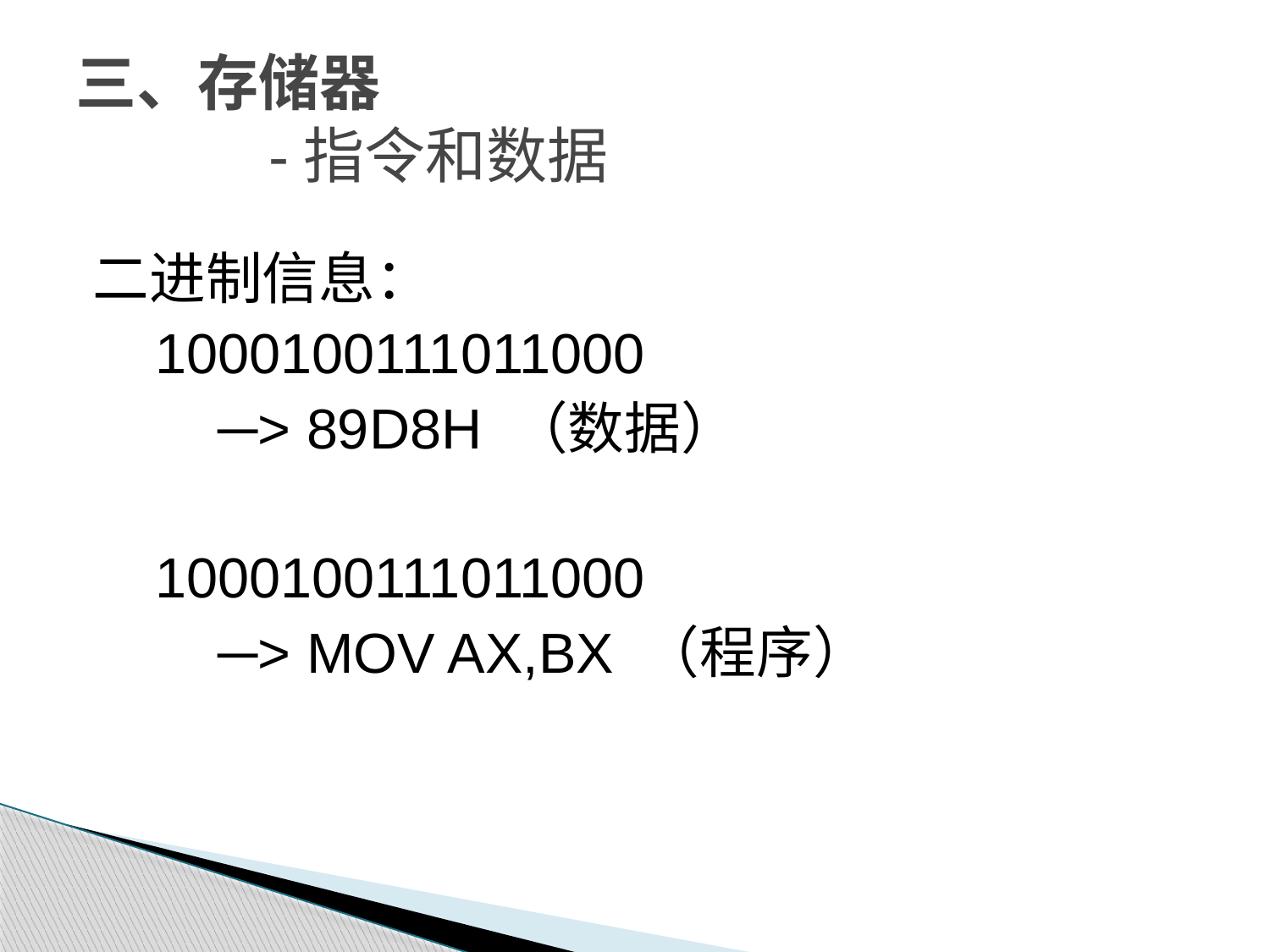

# 三、存储器 -指令和数据
二进制信息：
    1000100111011000
        ─> 89D8H （数据）

    1000100111011000
        ─> MOV AX,BX （程序）